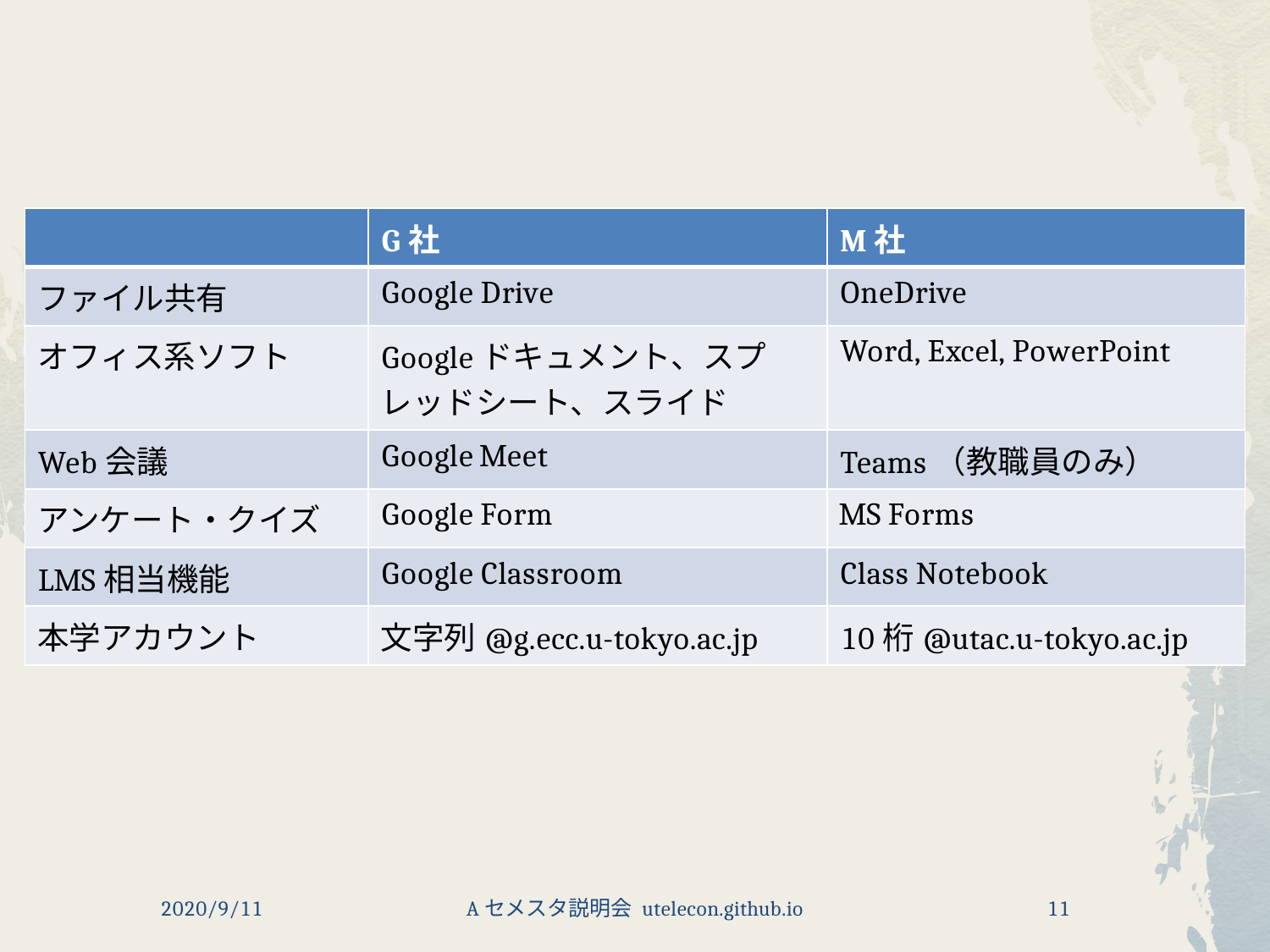

#
|  | G社 | M社 |
| --- | --- | --- |
| ファイル共有 | Google Drive | OneDrive |
| オフィス系ソフト | Googleドキュメント、スプレッドシート、スライド | Word, Excel, PowerPoint |
| Web会議 | Google Meet | Teams（教職員のみ） |
| アンケート・クイズ | Google Form | MS Forms |
| LMS相当機能 | Google Classroom | Class Notebook |
| 本学アカウント | 文字列@g.ecc.u-tokyo.ac.jp | 10桁@utac.u-tokyo.ac.jp |
2020/9/11
Aセメスタ説明会 utelecon.github.io
11